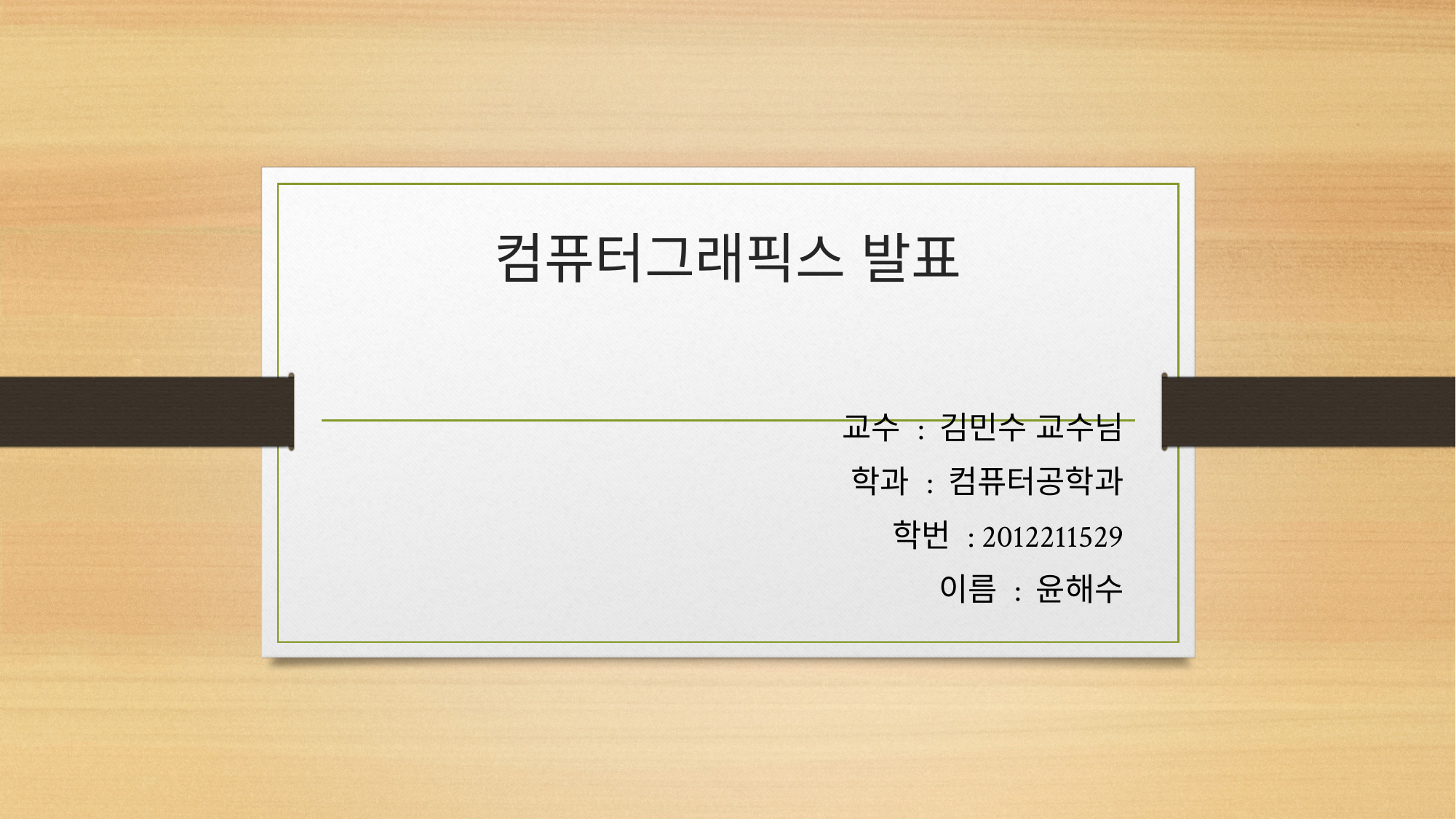

# 컴퓨터그래픽스 발표

교수 : 김민수 교수님
학과 : 컴퓨터공학과
학번 : 2012211529
이름 : 윤해수